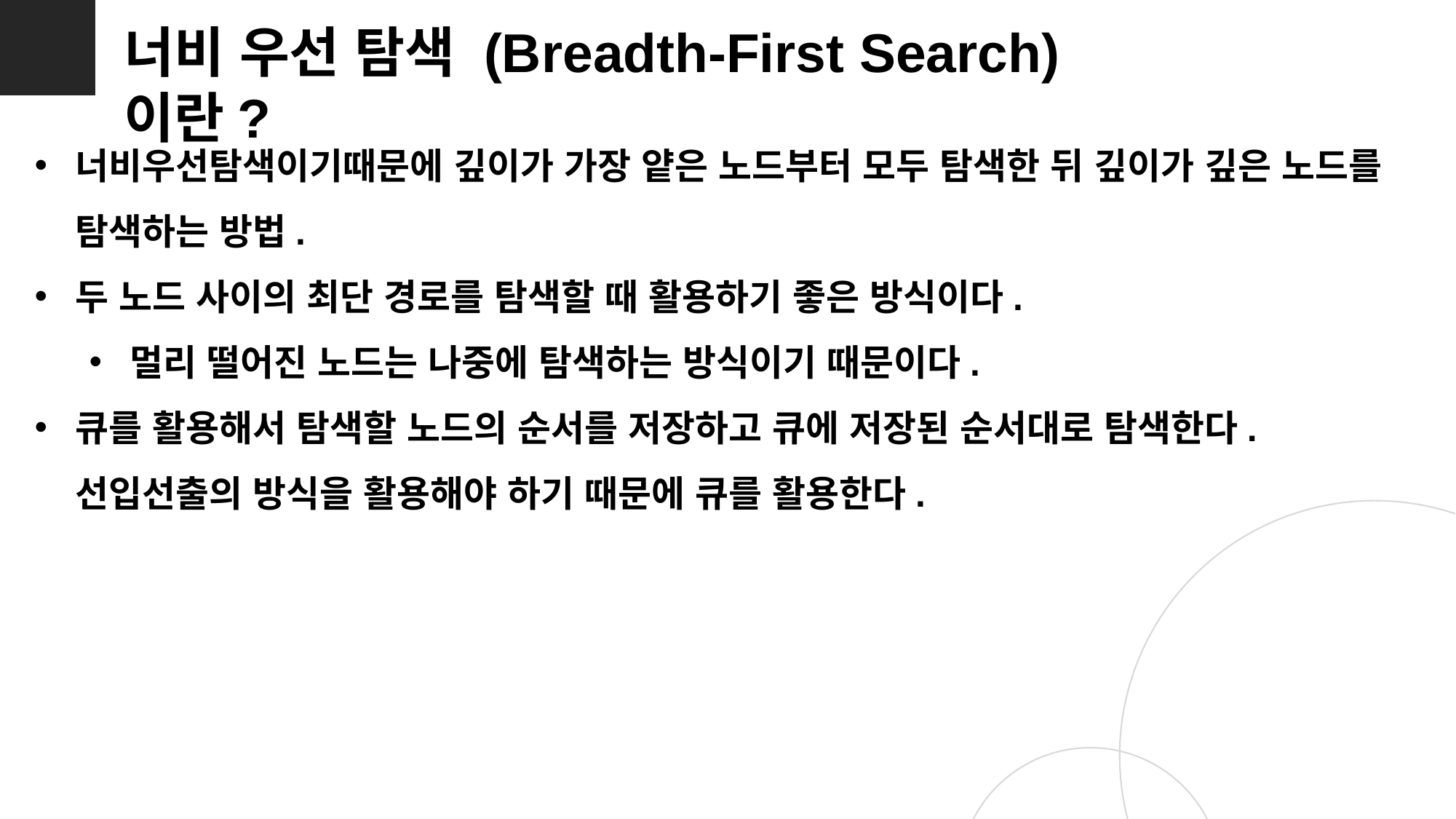

너비 우선 탐색 (Breadth-First Search)이란?
너비우선탐색이기때문에 깊이가 가장 얕은 노드부터 모두 탐색한 뒤 깊이가 깊은 노드를 탐색하는 방법.
두 노드 사이의 최단 경로를 탐색할 때 활용하기 좋은 방식이다.
멀리 떨어진 노드는 나중에 탐색하는 방식이기 때문이다.
큐를 활용해서 탐색할 노드의 순서를 저장하고 큐에 저장된 순서대로 탐색한다. 선입선출의 방식을 활용해야 하기 때문에 큐를 활용한다.